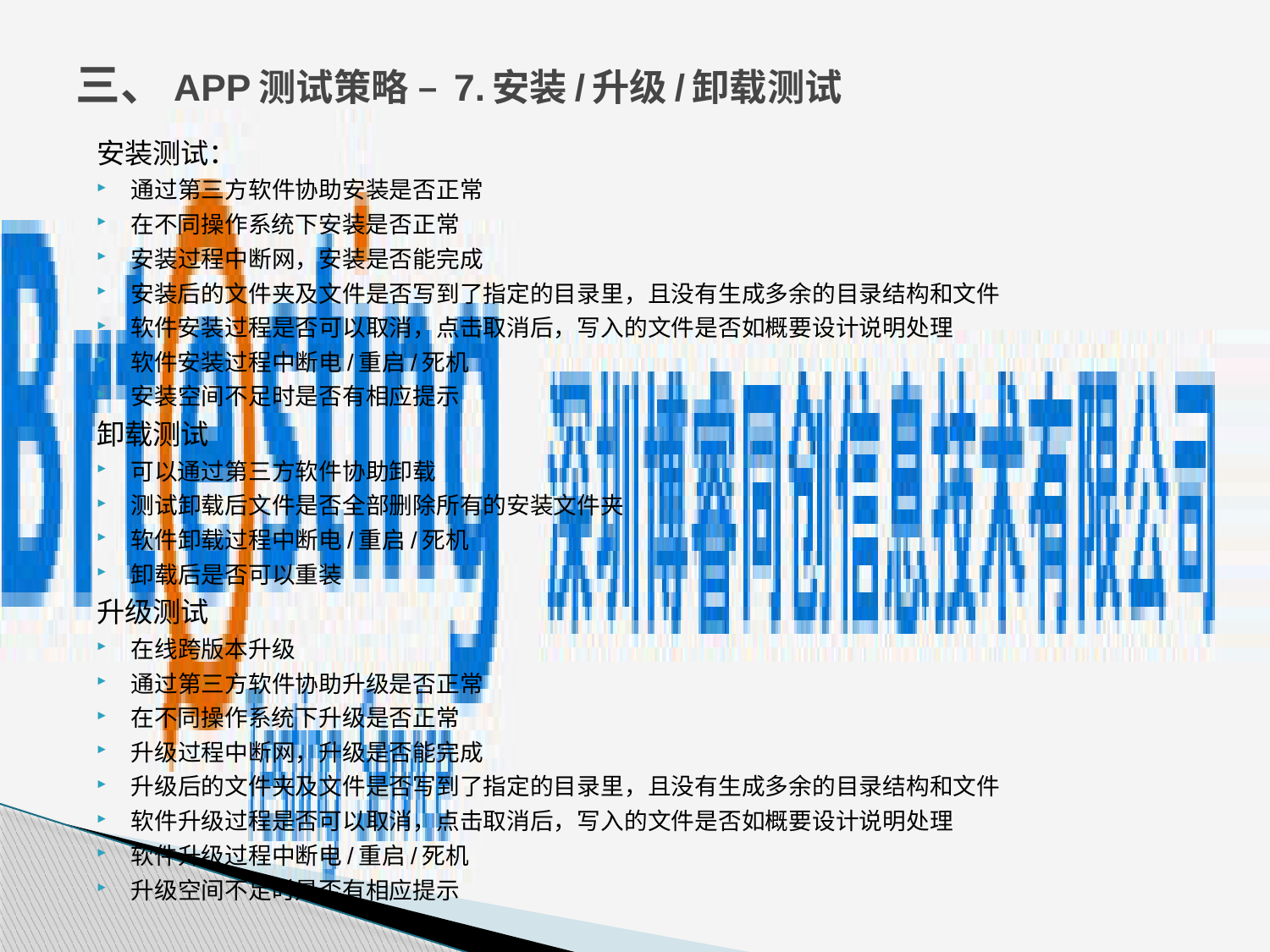

# 三、APP测试策略 – 7.安装/升级/卸载测试
安装测试：
通过第三方软件协助安装是否正常
在不同操作系统下安装是否正常
安装过程中断网，安装是否能完成
安装后的文件夹及文件是否写到了指定的目录里，且没有生成多余的目录结构和文件
软件安装过程是否可以取消，点击取消后，写入的文件是否如概要设计说明处理
软件安装过程中断电/重启/死机
安装空间不足时是否有相应提示
卸载测试
可以通过第三方软件协助卸载
测试卸载后文件是否全部删除所有的安装文件夹
软件卸载过程中断电/重启/死机
卸载后是否可以重装
升级测试
在线跨版本升级
通过第三方软件协助升级是否正常
在不同操作系统下升级是否正常
升级过程中断网，升级是否能完成
升级后的文件夹及文件是否写到了指定的目录里，且没有生成多余的目录结构和文件
软件升级过程是否可以取消，点击取消后，写入的文件是否如概要设计说明处理
软件升级过程中断电/重启/死机
升级空间不足时是否有相应提示